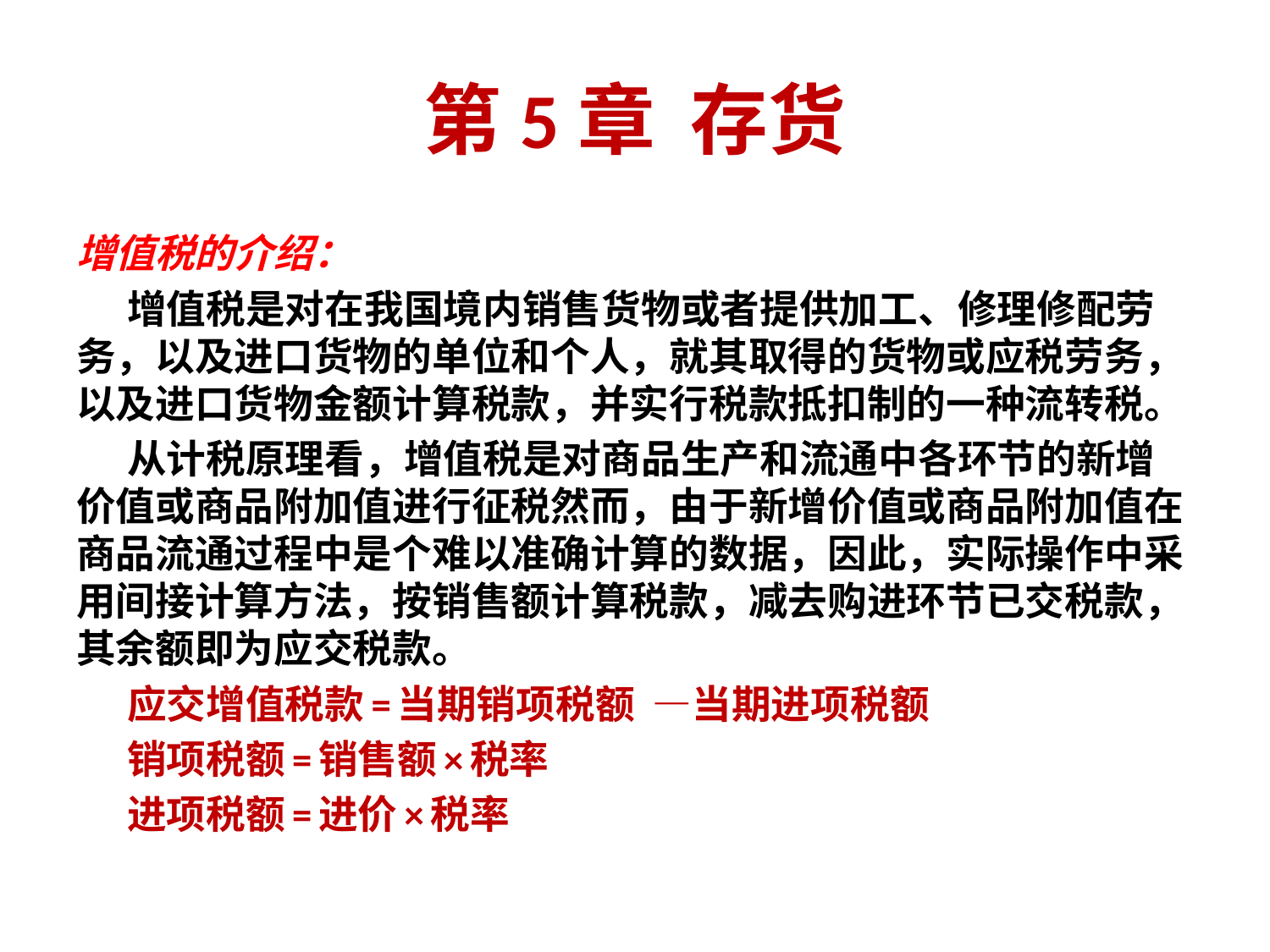

# 第5章  存货
增值税的介绍：
     增值税是对在我国境内销售货物或者提供加工、修理修配劳务，以及进口货物的单位和个人，就其取得的货物或应税劳务，以及进口货物金额计算税款，并实行税款抵扣制的一种流转税。
     从计税原理看，增值税是对商品生产和流通中各环节的新增价值或商品附加值进行征税然而，由于新增价值或商品附加值在商品流通过程中是个难以准确计算的数据，因此，实际操作中采用间接计算方法，按销售额计算税款，减去购进环节已交税款，其余额即为应交税款。
     应交增值税款=当期销项税额  —当期进项税额
     销项税额=销售额×税率
     进项税额=进价×税率